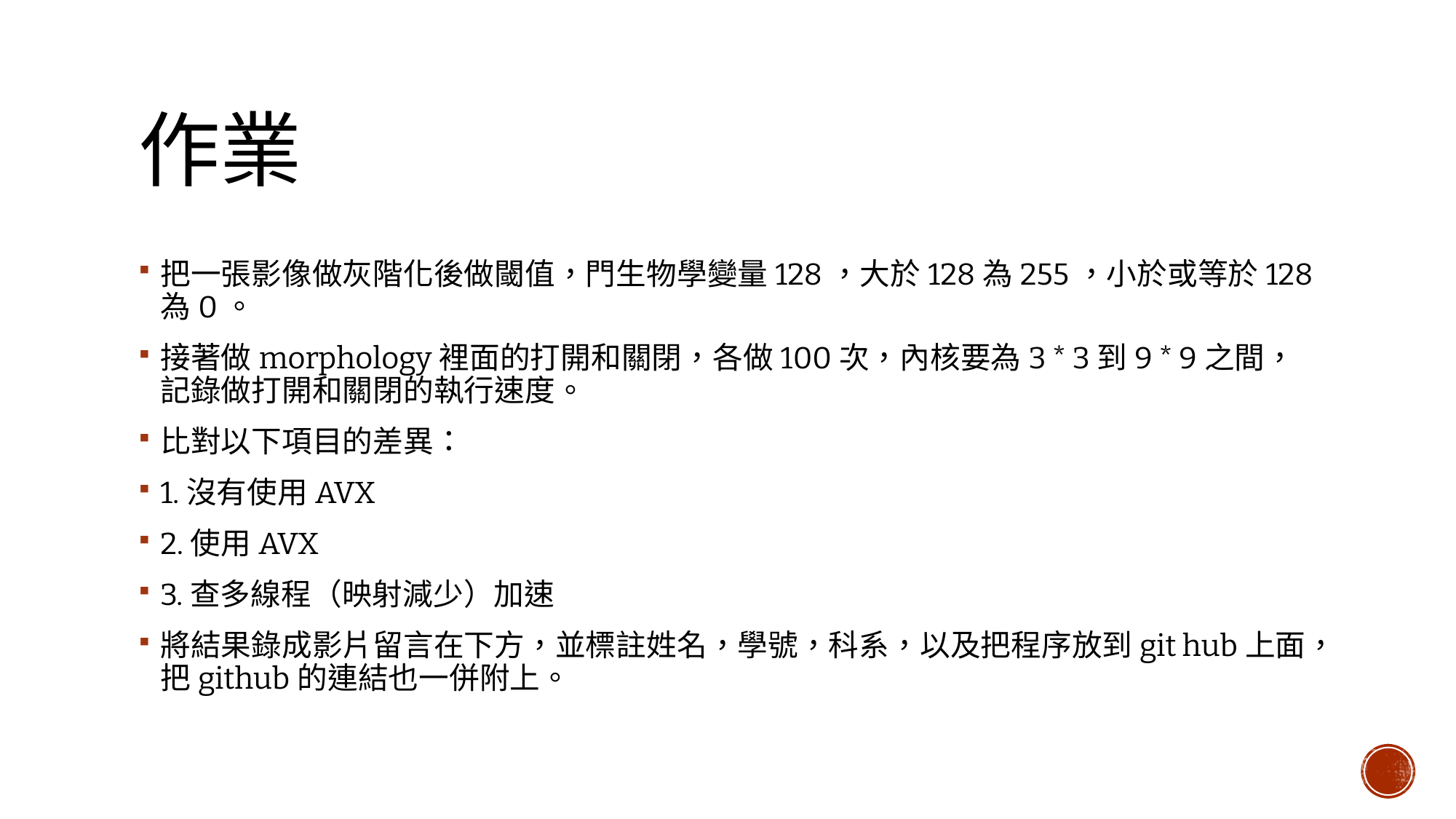

# 作業
把一張影像做灰階化後做閾值，門生物學變量128，大於128為255，小於或等於128為0。
接著做morphology裡面的打開和關閉，各做100次，內核要為3 * 3到9 * 9之間，記錄做打開和關閉的執行速度。
比對以下項目的差異：
1.沒有使用AVX
2.使用AVX
3.查多線程（映射減少）加速
將結果錄成影片留言在下方，並標註姓名，學號，科系，以及把程序放到git hub上面，把github的連結也一併附上。